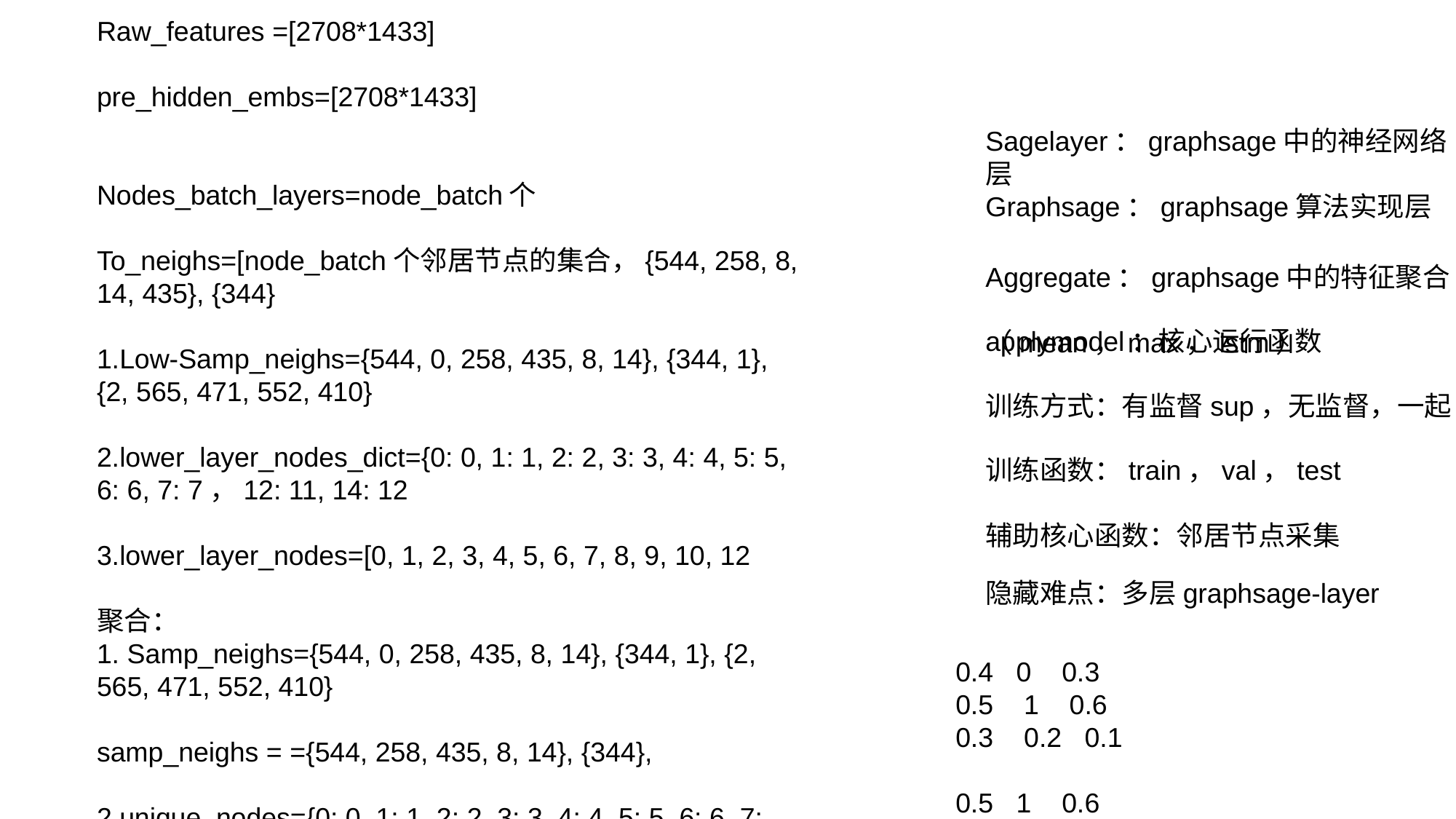

Raw_features =[2708*1433]

pre_hidden_embs=[2708*1433]

Nodes_batch_layers=node_batch个

To_neighs=[node_batch个邻居节点的集合，{544, 258, 8, 14, 435}, {344}

1.Low-Samp_neighs={544, 0, 258, 435, 8, 14}, {344, 1}, {2, 565, 471, 552, 410}

2.lower_layer_nodes_dict={0: 0, 1: 1, 2: 2, 3: 3, 4: 4, 5: 5, 6: 6, 7: 7，12: 11, 14: 12

3.lower_layer_nodes=[0, 1, 2, 3, 4, 5, 6, 7, 8, 9, 10, 12

聚合：
1. Samp_neighs={544, 0, 258, 435, 8, 14}, {344, 1}, {2, 565, 471, 552, 410}

samp_neighs = ={544, 258, 435, 8, 14}, {344},

2.unique_nodes={0: 0, 1: 1, 2: 2, 3: 3, 4: 4, 5: 5, 6: 6, 7: 7，12: 11, 14: 12

3. unique_nodes_list=[0, 1, 2, 3, 4, 5, 6, 7, 8, 9, 10, 12

nodes_batch_layers(原)=[0, 1, 3, 4, 6, 8, 9, 10, 12, 18, 22, 24

nodes_batch_layers(新)=[(312),自己]

Sagelayer：graphsage中的神经网络层
Graphsage：graphsage算法实现层
Aggregate：graphsage中的特征聚合
		（mean，max，lstm）
applymodel：核心运行函数
训练方式：有监督sup，无监督，一起
训练函数：train，val，test
辅助核心函数：邻居节点采集
隐藏难点：多层graphsage-layer
0.4   0    0.3
0.5    1    0.6
0.3    0.2   0.1

0.5   1    0.6